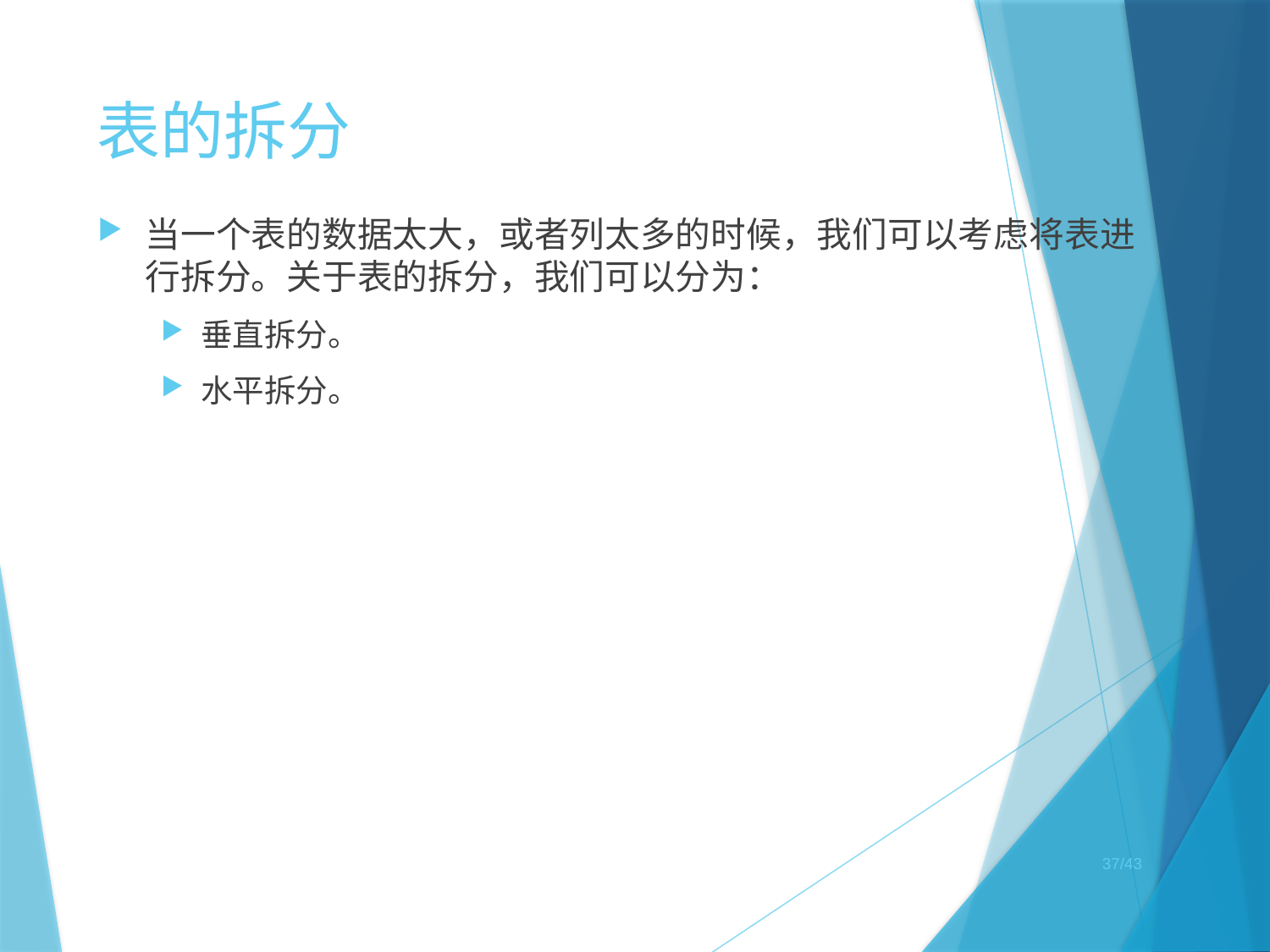

# 表的拆分
当一个表的数据太大，或者列太多的时候，我们可以考虑将表进行拆分。关于表的拆分，我们可以分为：
垂直拆分。
水平拆分。
37/43